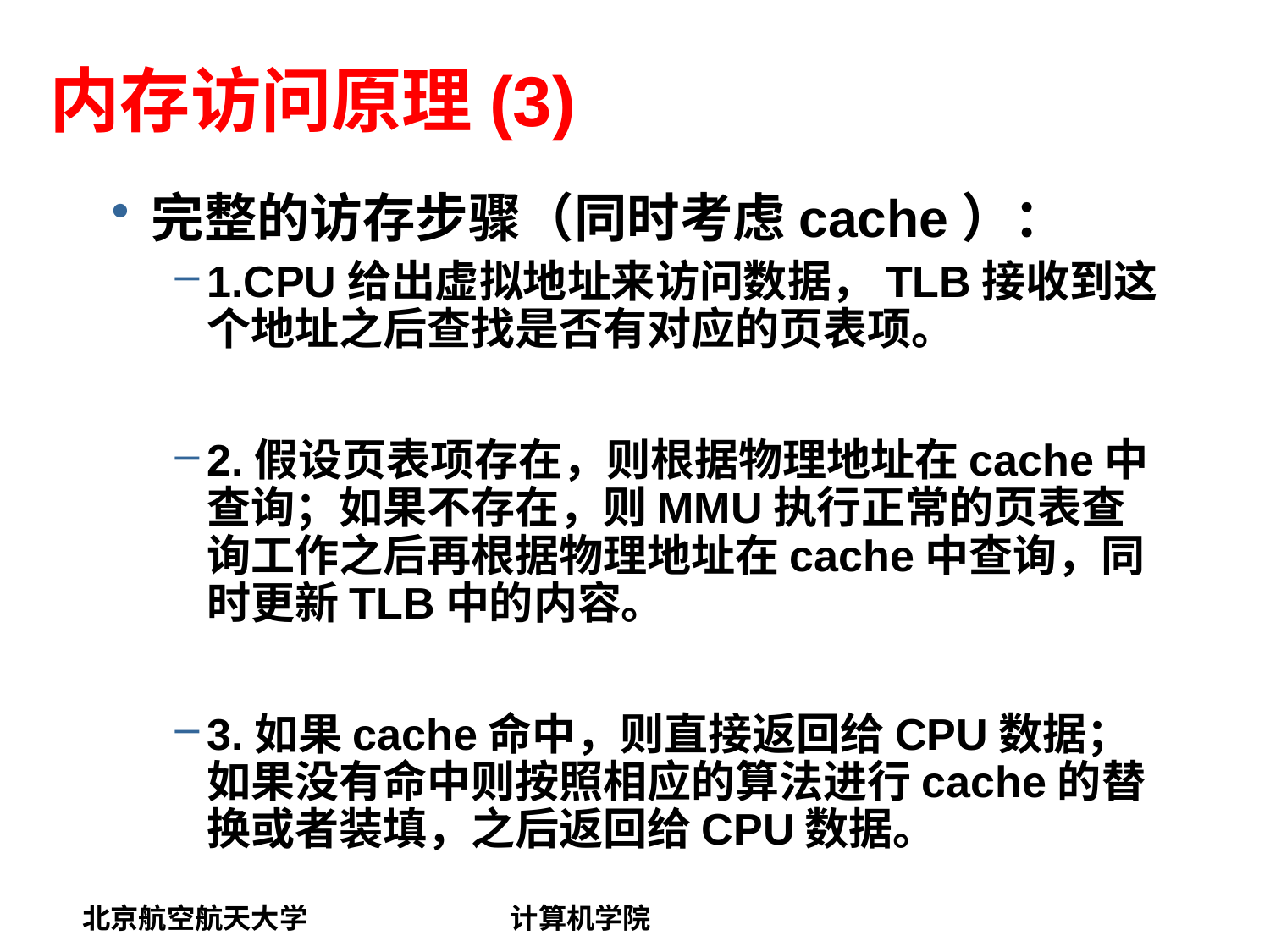

# 内存访问原理(3)
完整的访存步骤（同时考虑cache）：
1.CPU给出虚拟地址来访问数据，TLB接收到这个地址之后查找是否有对应的页表项。

2.假设页表项存在，则根据物理地址在cache中查询；如果不存在，则MMU执行正常的页表查询工作之后再根据物理地址在cache中查询，同时更新TLB中的内容。

3.如果cache命中，则直接返回给CPU数据；如果没有命中则按照相应的算法进行cache的替换或者装填，之后返回给CPU数据。